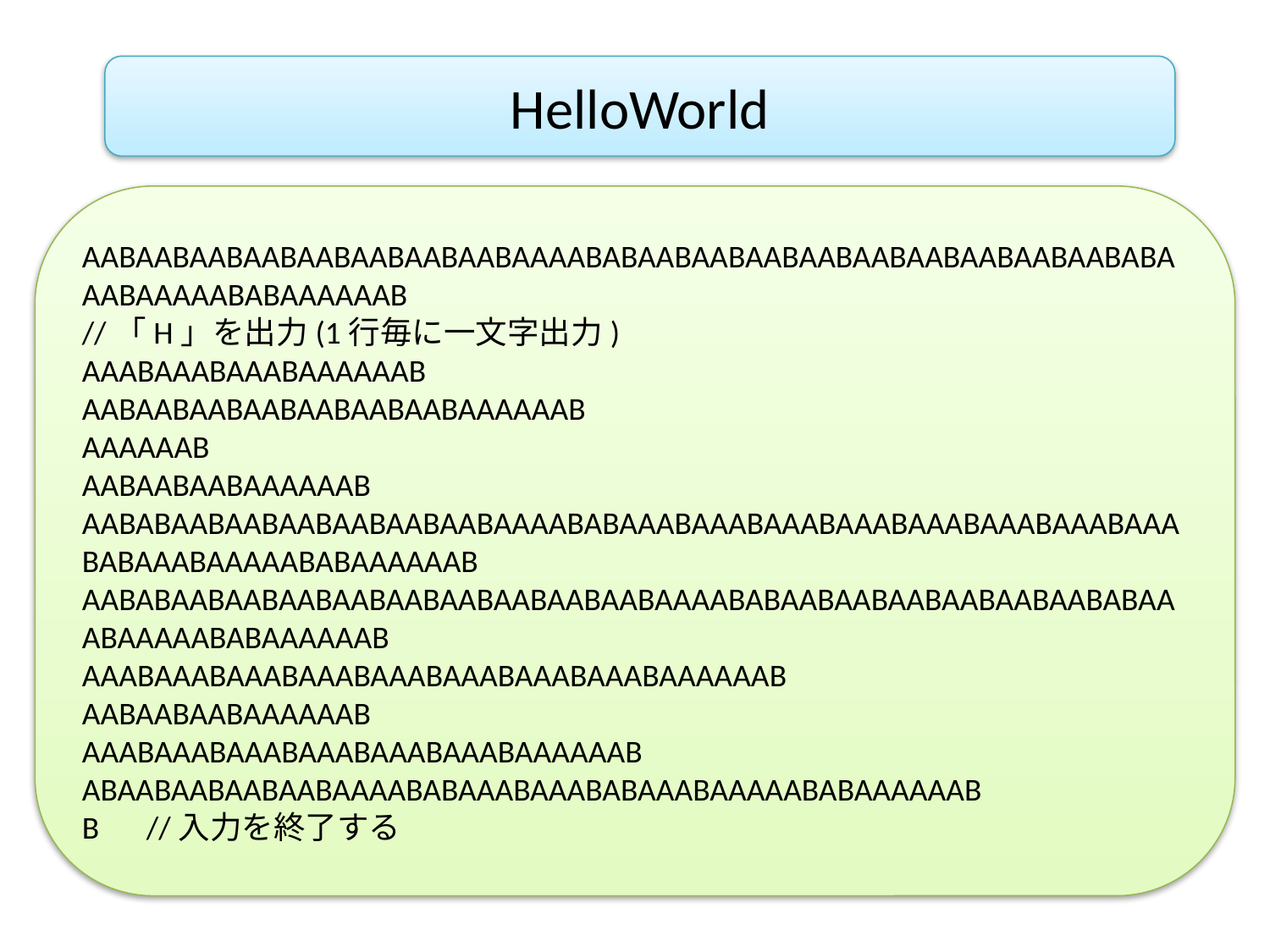

HelloWorld
AABAABAABAABAABAABAABAABAAAABABAABAABAABAABAABAABAABAABAABABAAABAAAAABABAAAAAAB
//「H」を出力(1行毎に一文字出力)
AAABAAABAAABAAAAAAB
AABAABAABAABAABAABAABAAAAAAB
AAAAAAB
AABAABAABAAAAAAB
AABABAABAABAABAABAABAABAAAABABAAABAAABAAABAAABAAABAAABAAABAAABABAAABAAAAABABAAAAAAB
AABABAABAABAABAABAABAABAABAABAABAAAABABAABAABAABAABAABAABABAAABAAAAABABAAAAAAB
AAABAAABAAABAAABAAABAAABAAABAAABAAAAAAB
AABAABAABAAAAAAB
AAABAAABAAABAAABAAABAAABAAAAAAB
ABAABAABAABAABAAAABABAAABAAABABAAABAAAAABABAAAAAAB
B　//入力を終了する